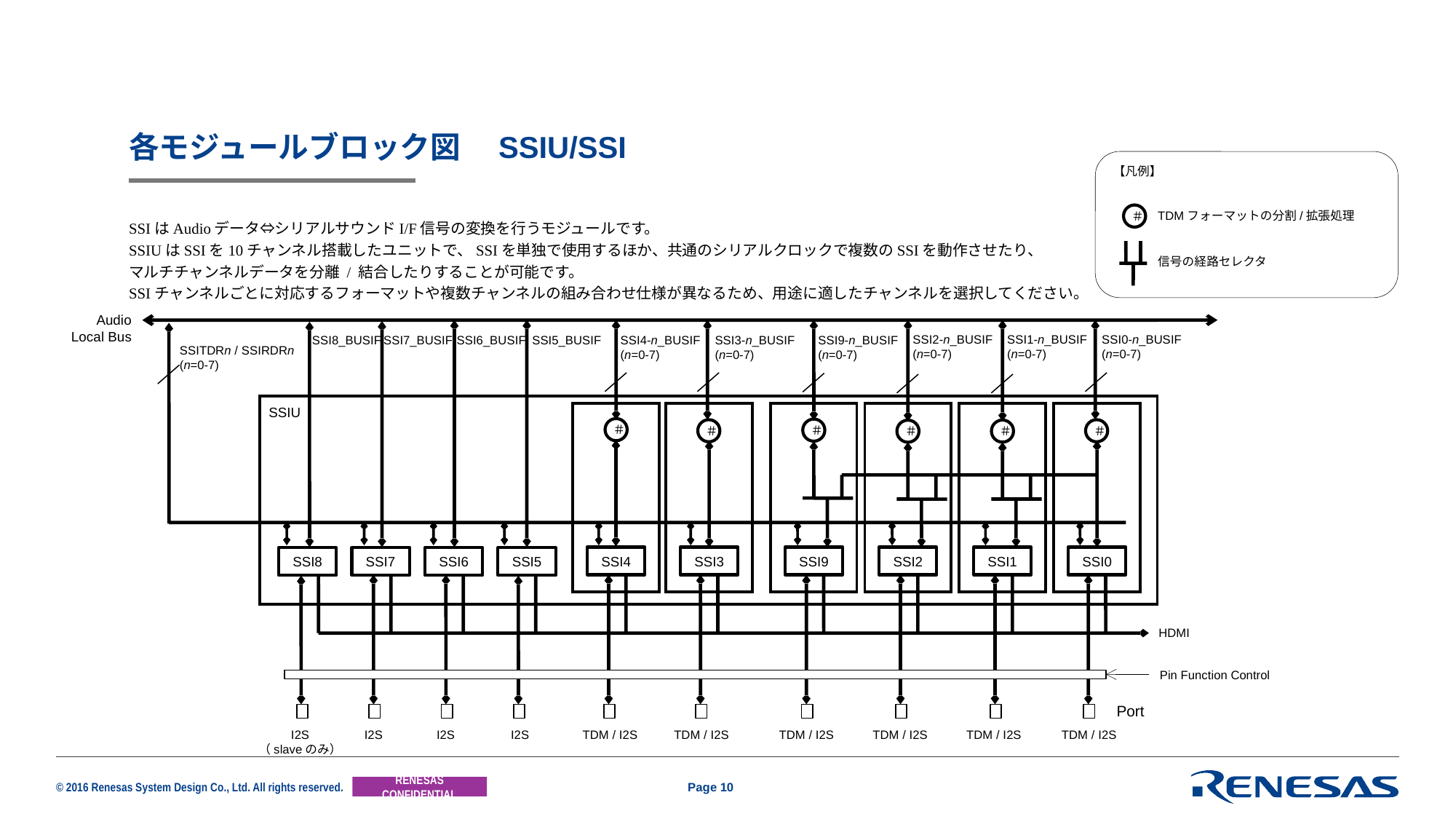

# 各モジュールブロック図　SSIU/SSI
【凡例】
TDMフォーマットの分割/拡張処理
＃
SSIはAudioデータ⇔シリアルサウンドI/F信号の変換を行うモジュールです。
SSIUはSSIを10チャンネル搭載したユニットで、SSIを単独で使用するほか、共通のシリアルクロックで複数のSSIを動作させたり、
マルチチャンネルデータを分離 / 結合したりすることが可能です。
SSIチャンネルごとに対応するフォーマットや複数チャンネルの組み合わせ仕様が異なるため、用途に適したチャンネルを選択してください。

信号の経路セレクタ

Audio Local Bus

SSI1-n_BUSIF
(n=0-7)
SSI0-n_BUSIF
(n=0-7)
SSI2-n_BUSIF
(n=0-7)
SSI9-n_BUSIF
(n=0-7)
SSI3-n_BUSIF
(n=0-7)
SSI8_BUSIF
SSI7_BUSIF
SSI6_BUSIF
SSI5_BUSIF
SSI4-n_BUSIF
(n=0-7)
SSITDRn / SSIRDRn (n=0-7)

SSIU

＃
＃
＃
＃
＃
＃

SSI4
SSI3
SSI9
SSI2
SSI1
SSI0
SSI8
SSI7
SSI6
SSI5

HDMI

Pin Function Control
Port

I2S
（slaveのみ）
I2S
I2S
I2S
TDM / I2S
TDM / I2S
TDM / I2S
TDM / I2S
TDM / I2S
TDM / I2S
Page 10